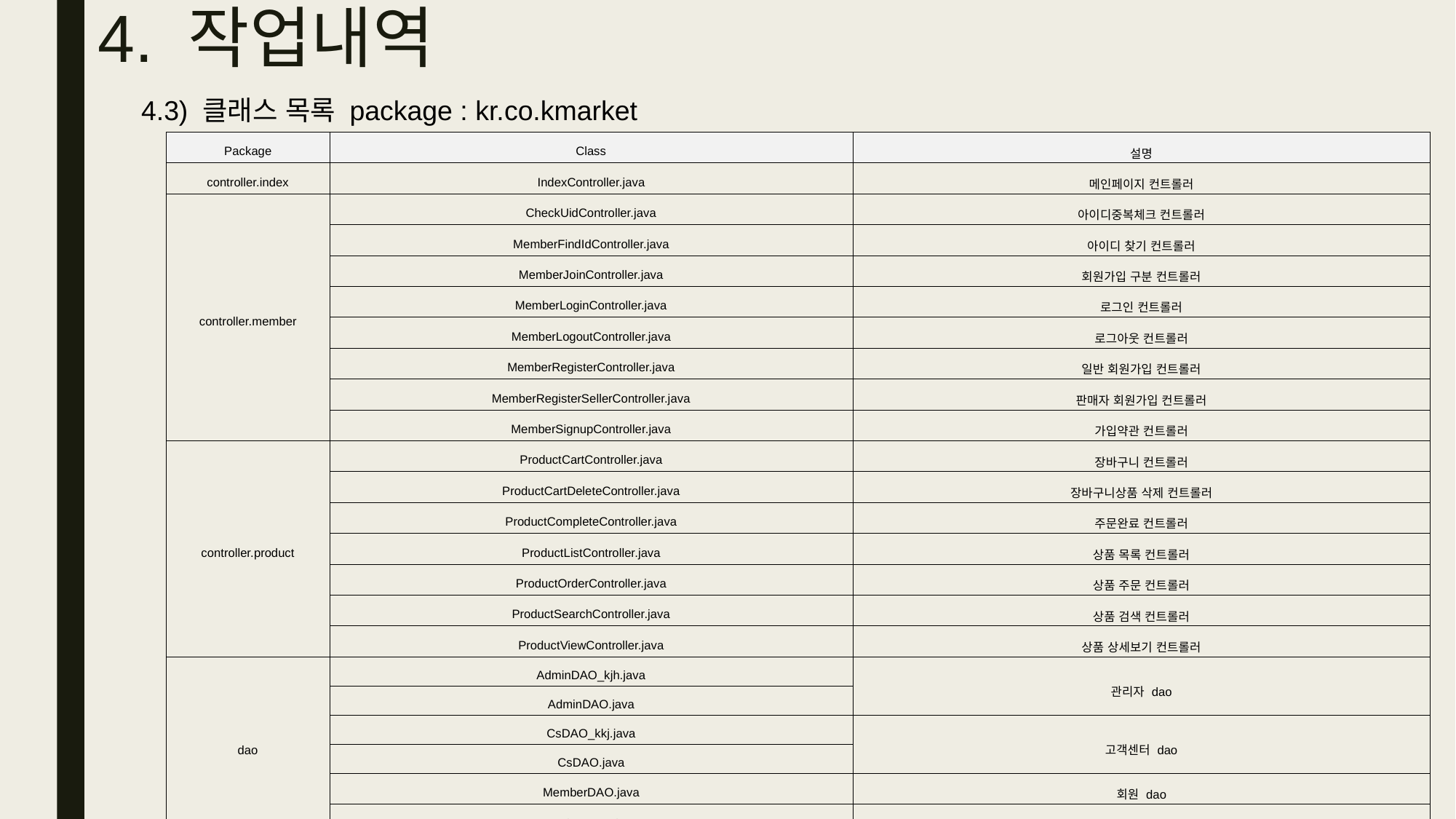

# 4. 작업내역
4.3) 클래스 목록 package : kr.co.kmarket

| Package | Class | 설명 |
| --- | --- | --- |
| controller.index | IndexController.java | 메인페이지 컨트롤러 |
| controller.member | CheckUidController.java | 아이디중복체크 컨트롤러 |
|  | MemberFindIdController.java | 아이디 찾기 컨트롤러 |
|  | MemberJoinController.java | 회원가입 구분 컨트롤러 |
|  | MemberLoginController.java | 로그인 컨트롤러 |
|  | MemberLogoutController.java | 로그아웃 컨트롤러 |
|  | MemberRegisterController.java | 일반 회원가입 컨트롤러 |
|  | MemberRegisterSellerController.java | 판매자 회원가입 컨트롤러 |
|  | MemberSignupController.java | 가입약관 컨트롤러 |
| controller.product | ProductCartController.java | 장바구니 컨트롤러 |
|  | ProductCartDeleteController.java | 장바구니상품 삭제 컨트롤러 |
|  | ProductCompleteController.java | 주문완료 컨트롤러 |
|  | ProductListController.java | 상품 목록 컨트롤러 |
|  | ProductOrderController.java | 상품 주문 컨트롤러 |
|  | ProductSearchController.java | 상품 검색 컨트롤러 |
|  | ProductViewController.java | 상품 상세보기 컨트롤러 |
| dao | AdminDAO\_kjh.java | 관리자 dao |
|  | AdminDAO.java |  |
|  | CsDAO\_kkj.java | 고객센터 dao |
|  | CsDAO.java |  |
|  | MemberDAO.java | 회원 dao |
|  | ProductDAO.java | 상품 dao |